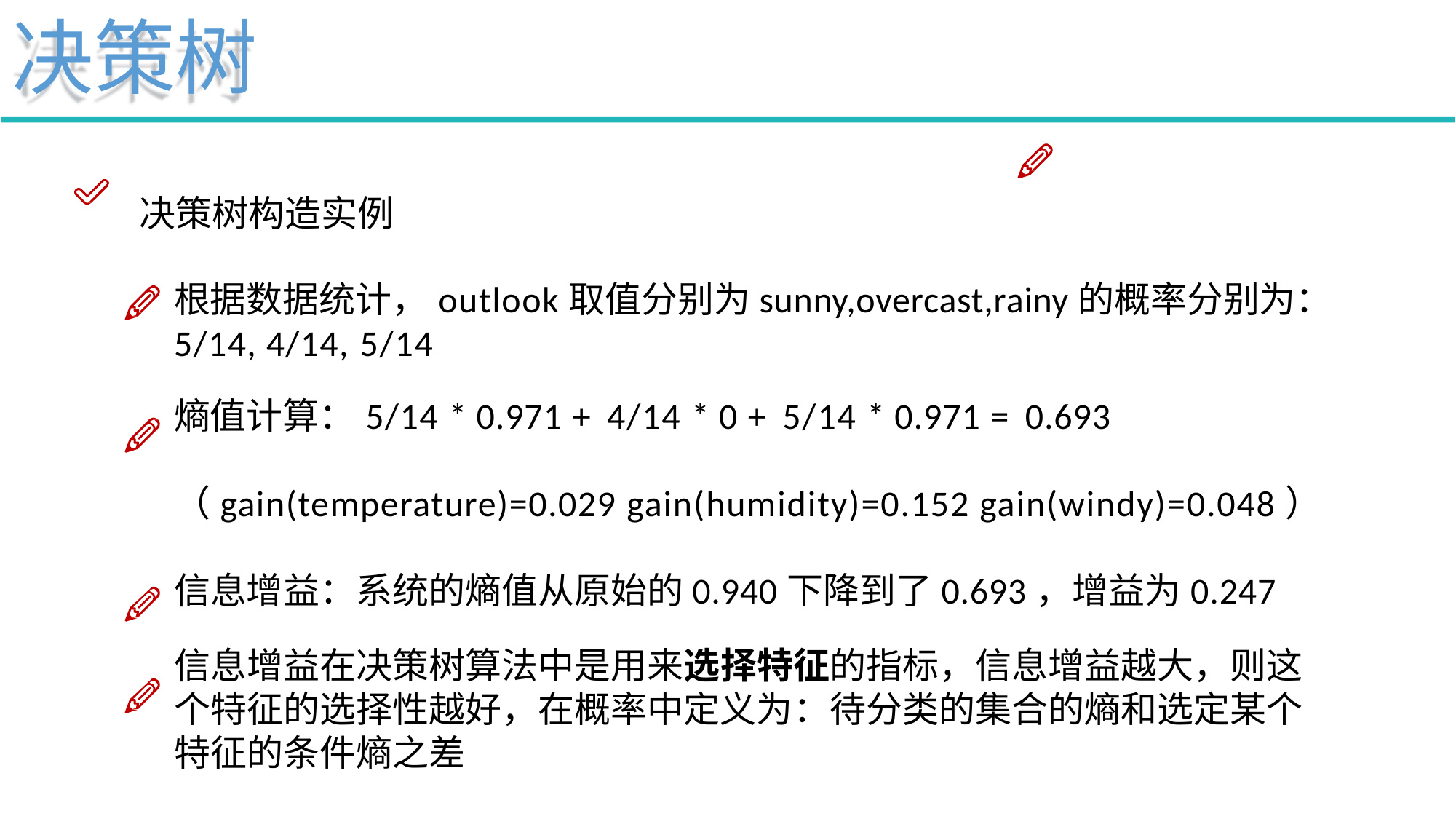

# 决策树

决策树构造实例

根据数据统计，outlook取值分别为sunny,overcast,rainy的概率分别为：
5/14, 4/14, 5/14

熵值计算：5/14 * 0.971 + 4/14 * 0 + 5/14 * 0.971 = 0.693
（gain(temperature)=0.029 gain(humidity)=0.152 gain(windy)=0.048）
信息增益：系统的熵值从原始的0.940下降到了0.693，增益为0.247

信息增益在决策树算法中是用来选择特征的指标，信息增益越大，则这个特征的选择性越好，在概率中定义为：待分类的集合的熵和选定某个特征的条件熵之差